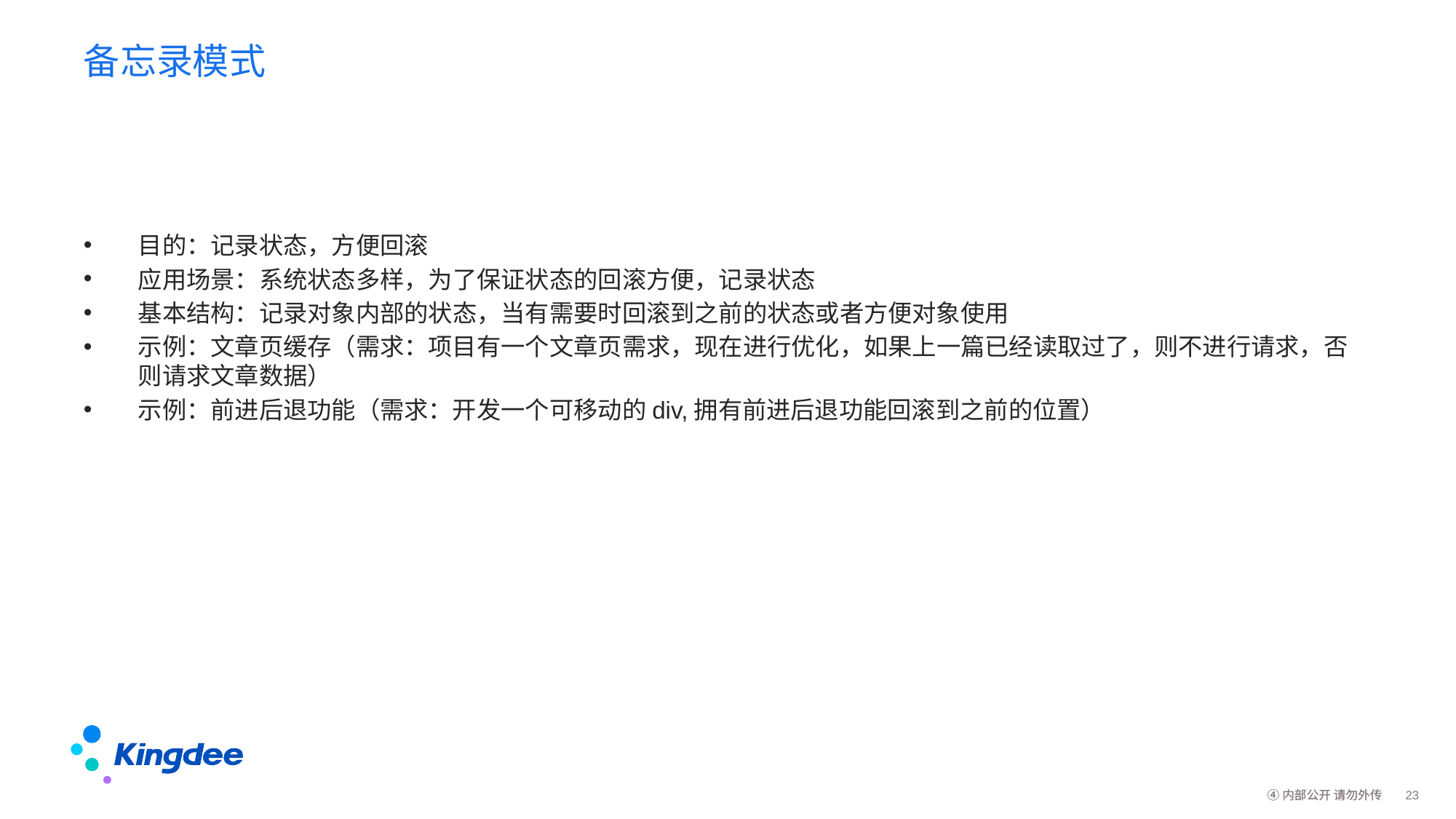

# 备忘录模式
目的：记录状态，方便回滚
应用场景：系统状态多样，为了保证状态的回滚方便，记录状态
基本结构：记录对象内部的状态，当有需要时回滚到之前的状态或者方便对象使用
示例：文章页缓存（需求：项目有一个文章页需求，现在进行优化，如果上一篇已经读取过了，则不进行请求，否则请求文章数据）
示例：前进后退功能（需求：开发一个可移动的div,拥有前进后退功能回滚到之前的位置）